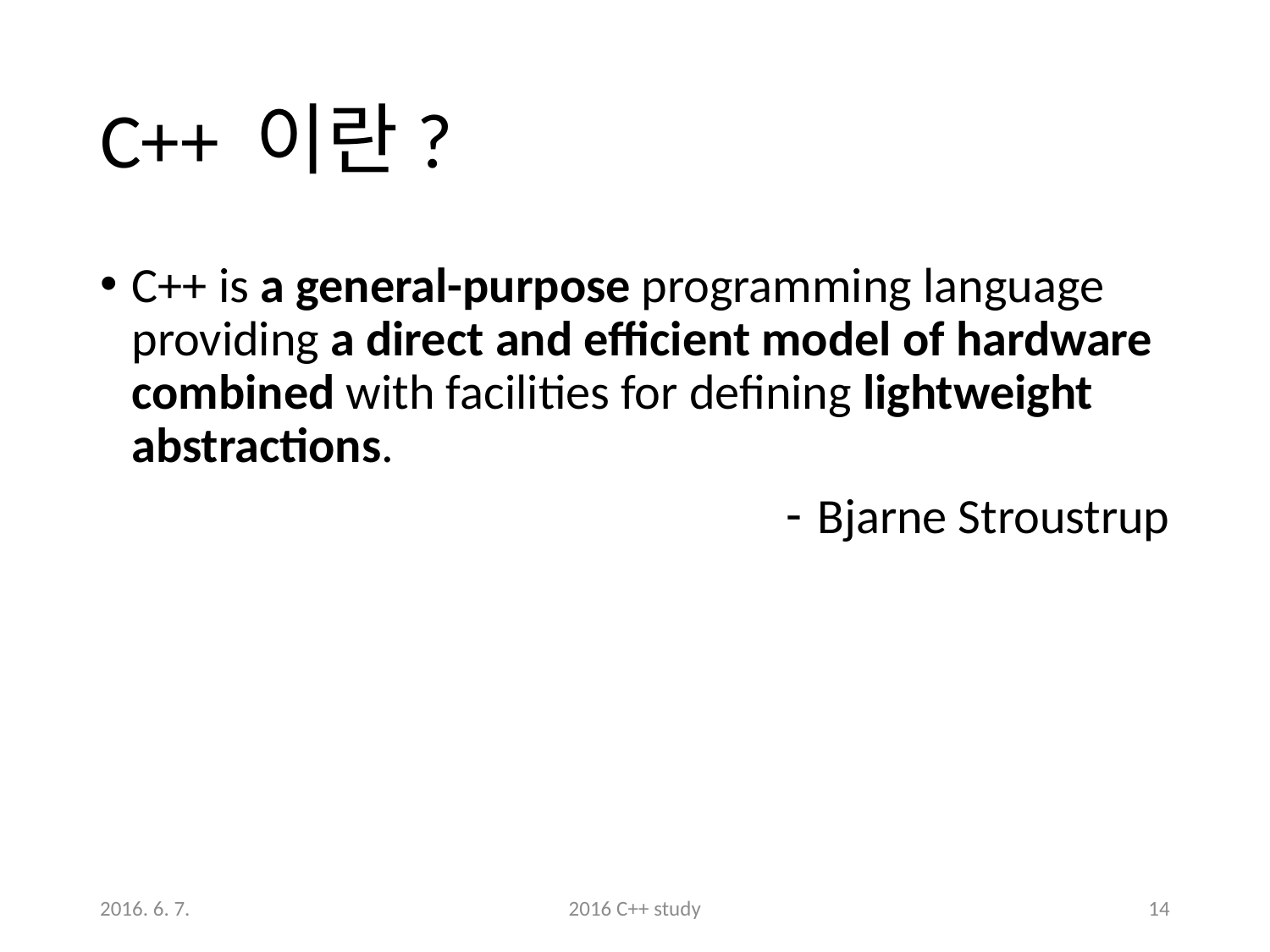

# C++ 이란?
C++ is a general-purpose programming language providing a direct and efficient model of hardware combined with facilities for defining lightweight abstractions.
Bjarne Stroustrup

2016. 6. 7.
2016 C++ study
14